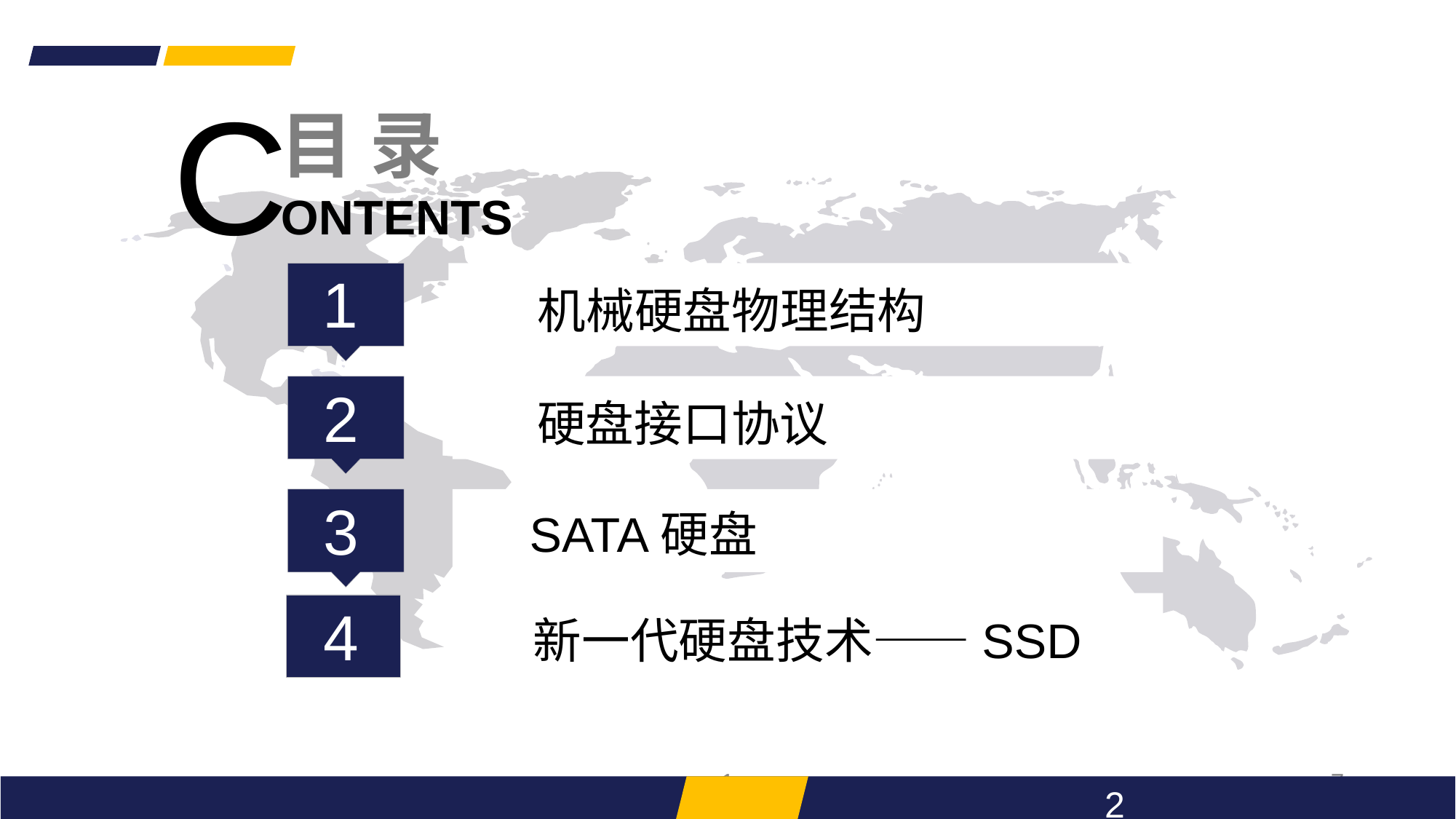

目 录 ONTENTS
C

1

机械硬盘物理结构
2

硬盘接口协议
3

SATA硬盘
4

新一代硬盘技术——SSD
1
7
2